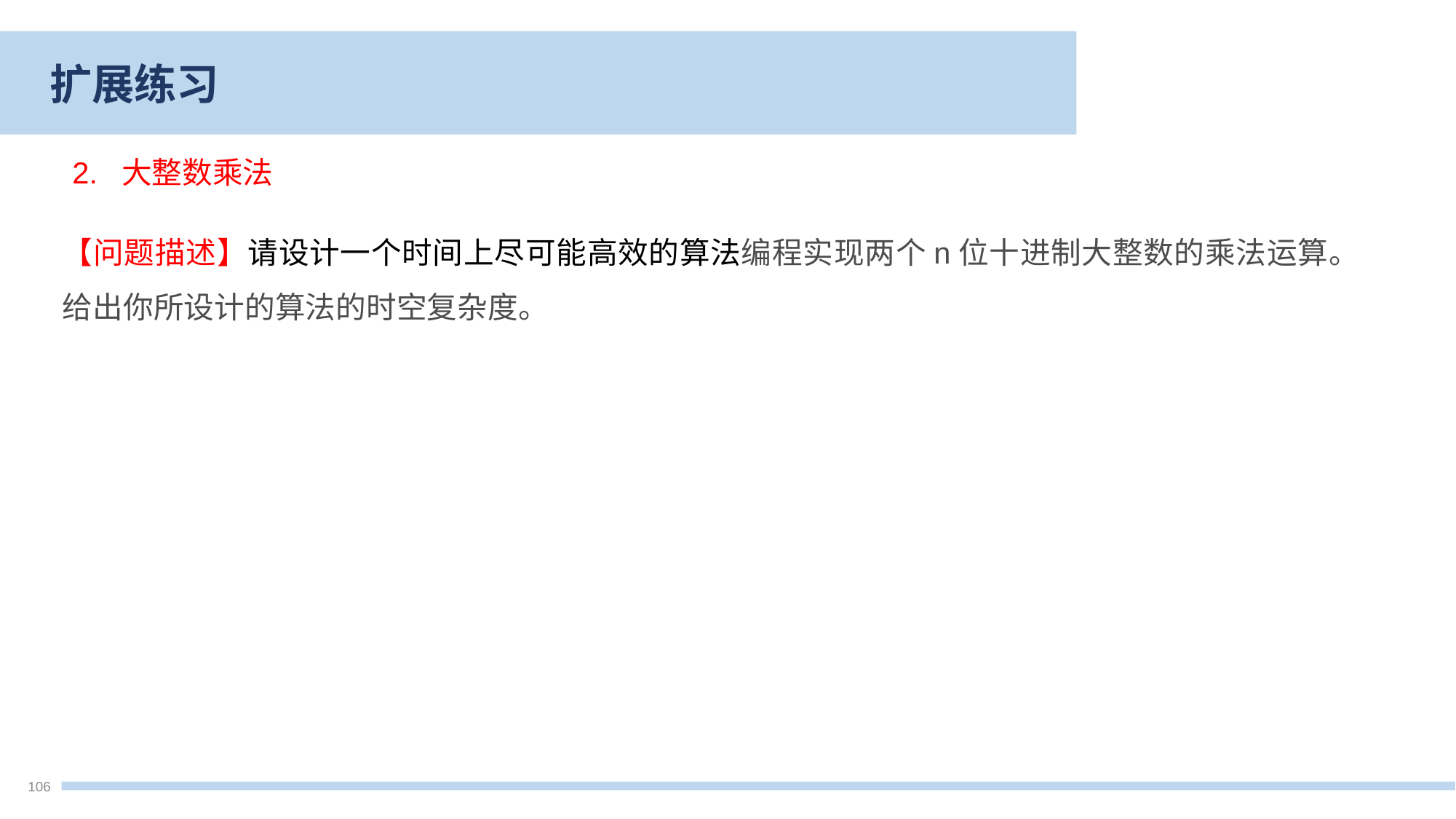

扩展练习
2.  大整数乘法
【问题描述】请设计一个时间上尽可能高效的算法编程实现两个n位十进制大整数的乘法运算。给出你所设计的算法的时空复杂度。
106